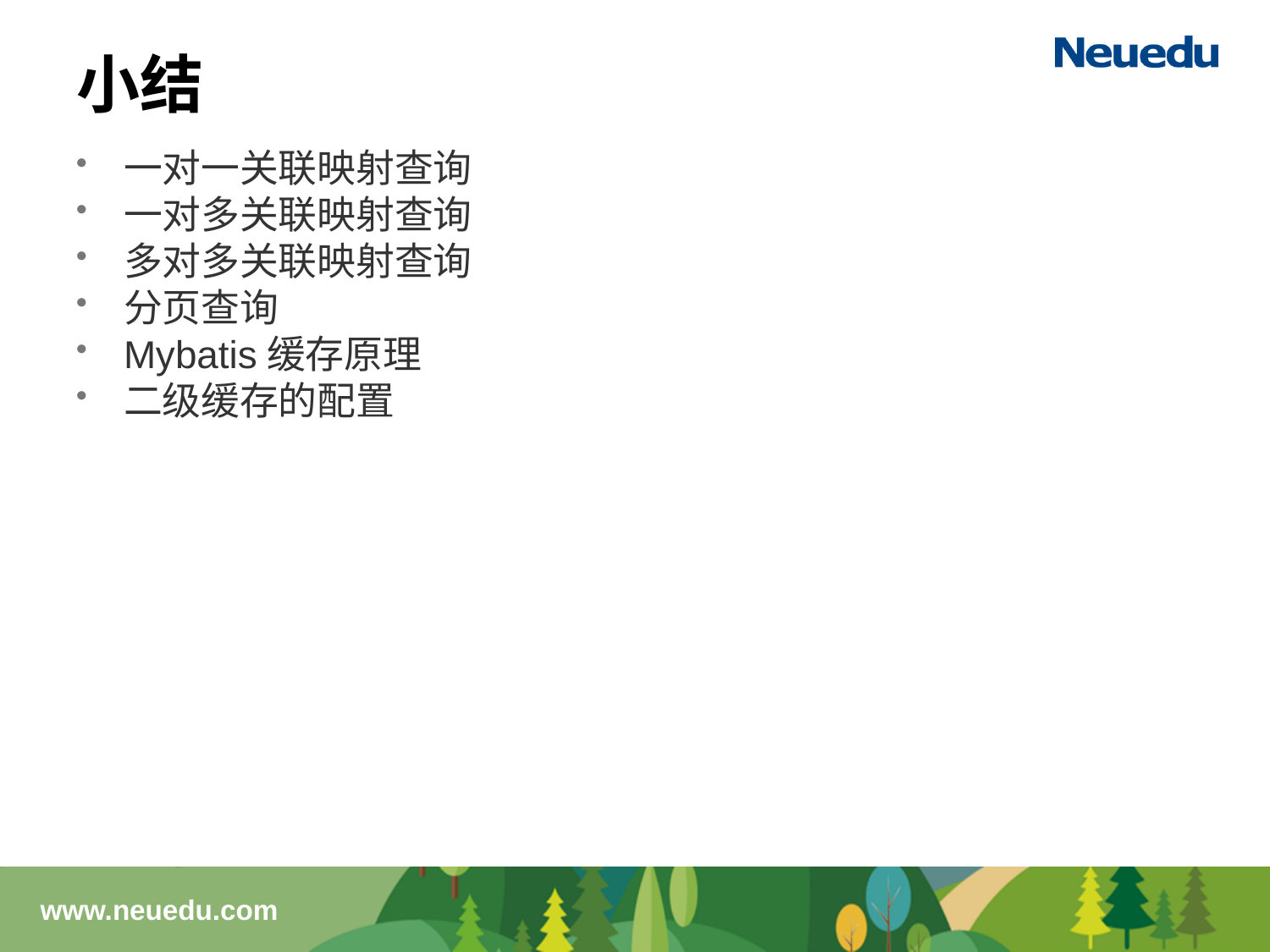

# 小结
一对一关联映射查询
一对多关联映射查询
多对多关联映射查询
分页查询
Mybatis缓存原理
二级缓存的配置